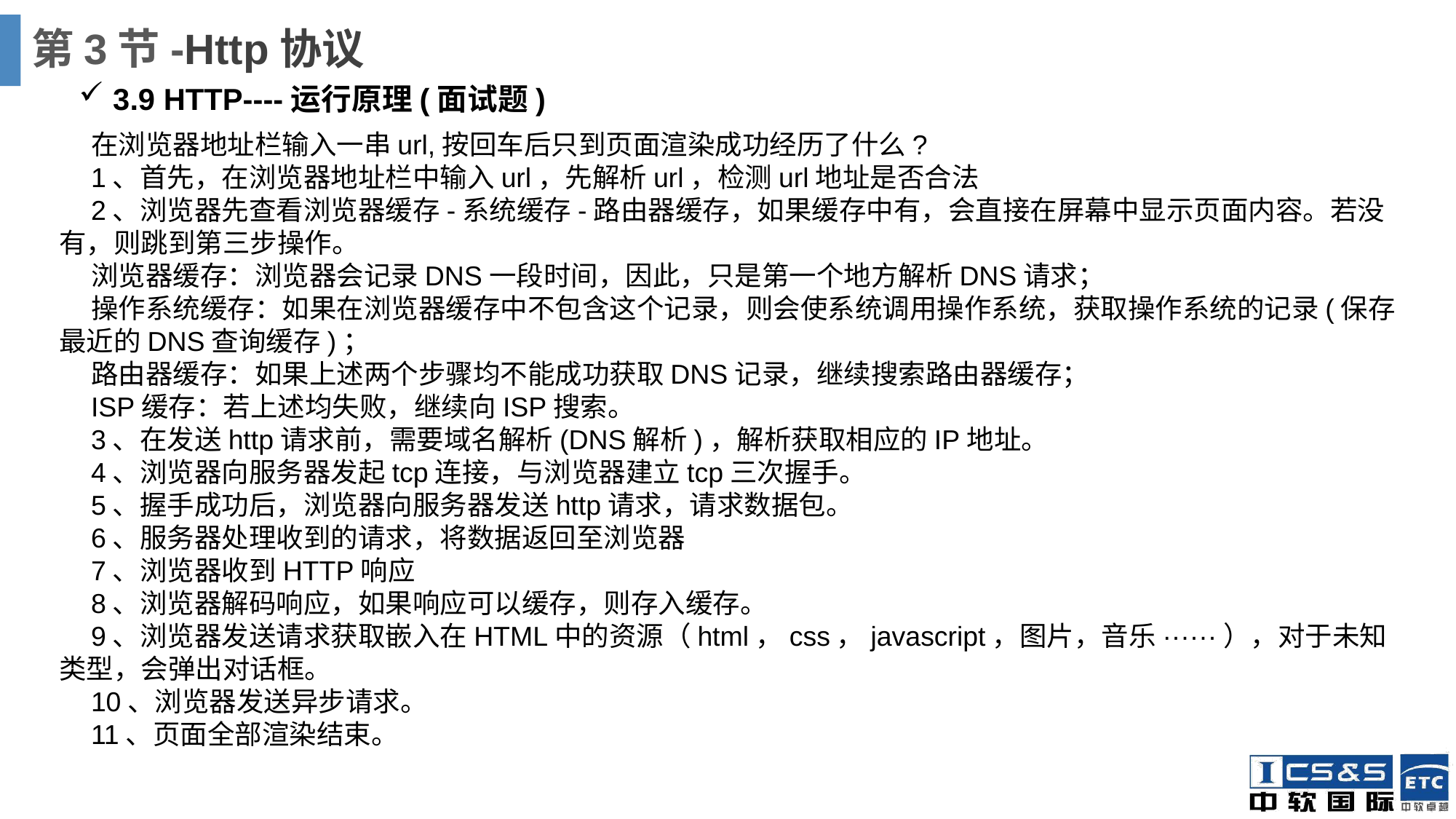

# 第3节-Http协议
3.9 HTTP----运行原理(面试题)
在浏览器地址栏输入一串url,按回车后只到页面渲染成功经历了什么?
1、首先，在浏览器地址栏中输入url，先解析url，检测url地址是否合法
2、浏览器先查看浏览器缓存-系统缓存-路由器缓存，如果缓存中有，会直接在屏幕中显示页面内容。若没有，则跳到第三步操作。
浏览器缓存：浏览器会记录DNS一段时间，因此，只是第一个地方解析DNS请求；
操作系统缓存：如果在浏览器缓存中不包含这个记录，则会使系统调用操作系统，获取操作系统的记录(保存最近的DNS查询缓存)；
路由器缓存：如果上述两个步骤均不能成功获取DNS记录，继续搜索路由器缓存；
ISP缓存：若上述均失败，继续向ISP搜索。
3、在发送http请求前，需要域名解析(DNS解析)，解析获取相应的IP地址。
4、浏览器向服务器发起tcp连接，与浏览器建立tcp三次握手。
5、握手成功后，浏览器向服务器发送http请求，请求数据包。
6、服务器处理收到的请求，将数据返回至浏览器
7、浏览器收到HTTP响应
8、浏览器解码响应，如果响应可以缓存，则存入缓存。
9、浏览器发送请求获取嵌入在HTML中的资源（html，css，javascript，图片，音乐······），对于未知类型，会弹出对话框。
10、浏览器发送异步请求。
11、页面全部渲染结束。